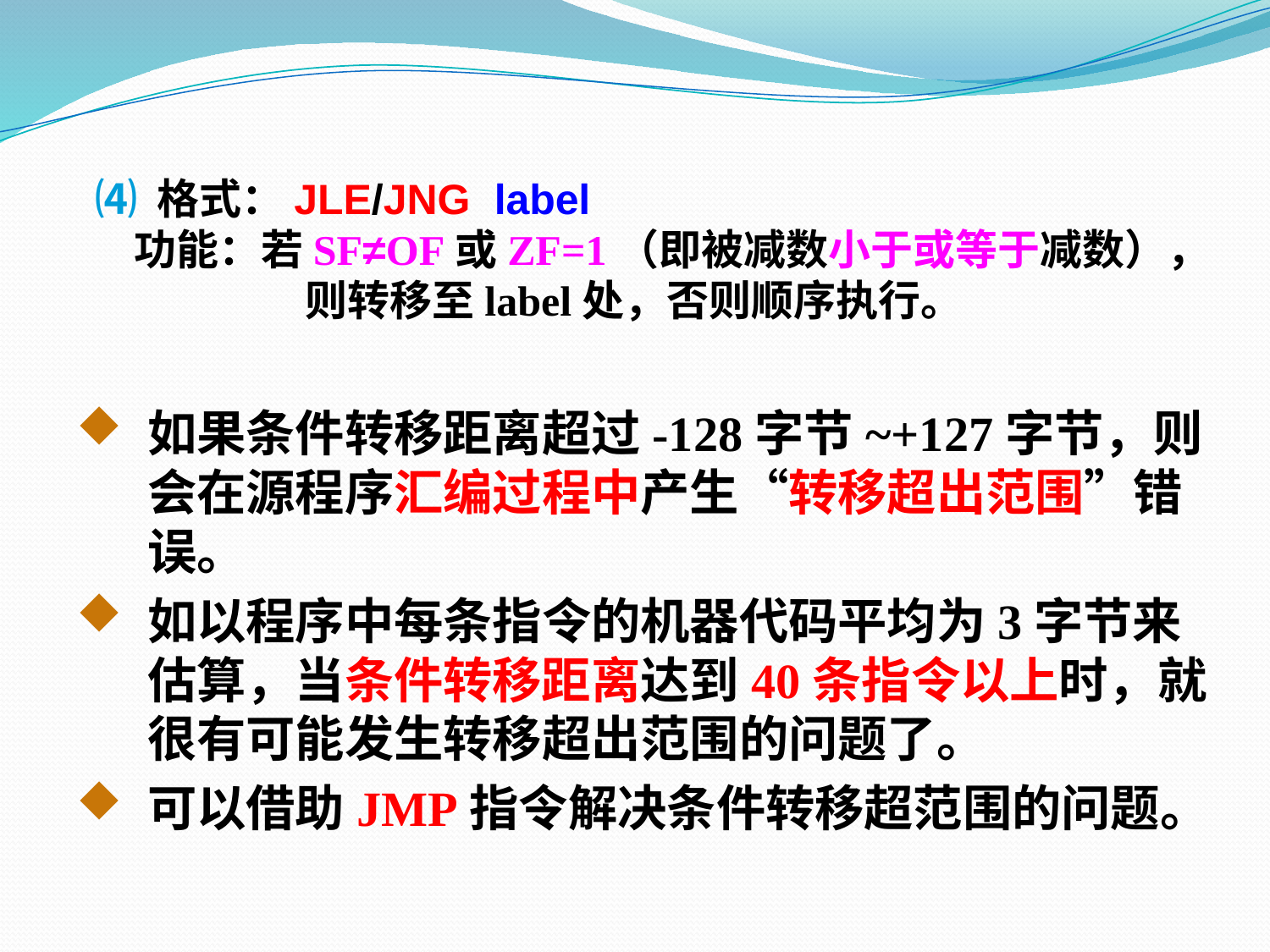

⑷ 格式：JLE/JNG  label
     功能：若SF≠OF或ZF=1（即被减数小于或等于减数），
                       则转移至label处，否则顺序执行。

如果条件转移距离超过-128字节~+127字节，则会在源程序汇编过程中产生“转移超出范围”错误。
如以程序中每条指令的机器代码平均为3字节来估算，当条件转移距离达到40条指令以上时，就很有可能发生转移超出范围的问题了。
可以借助JMP指令解决条件转移超范围的问题。